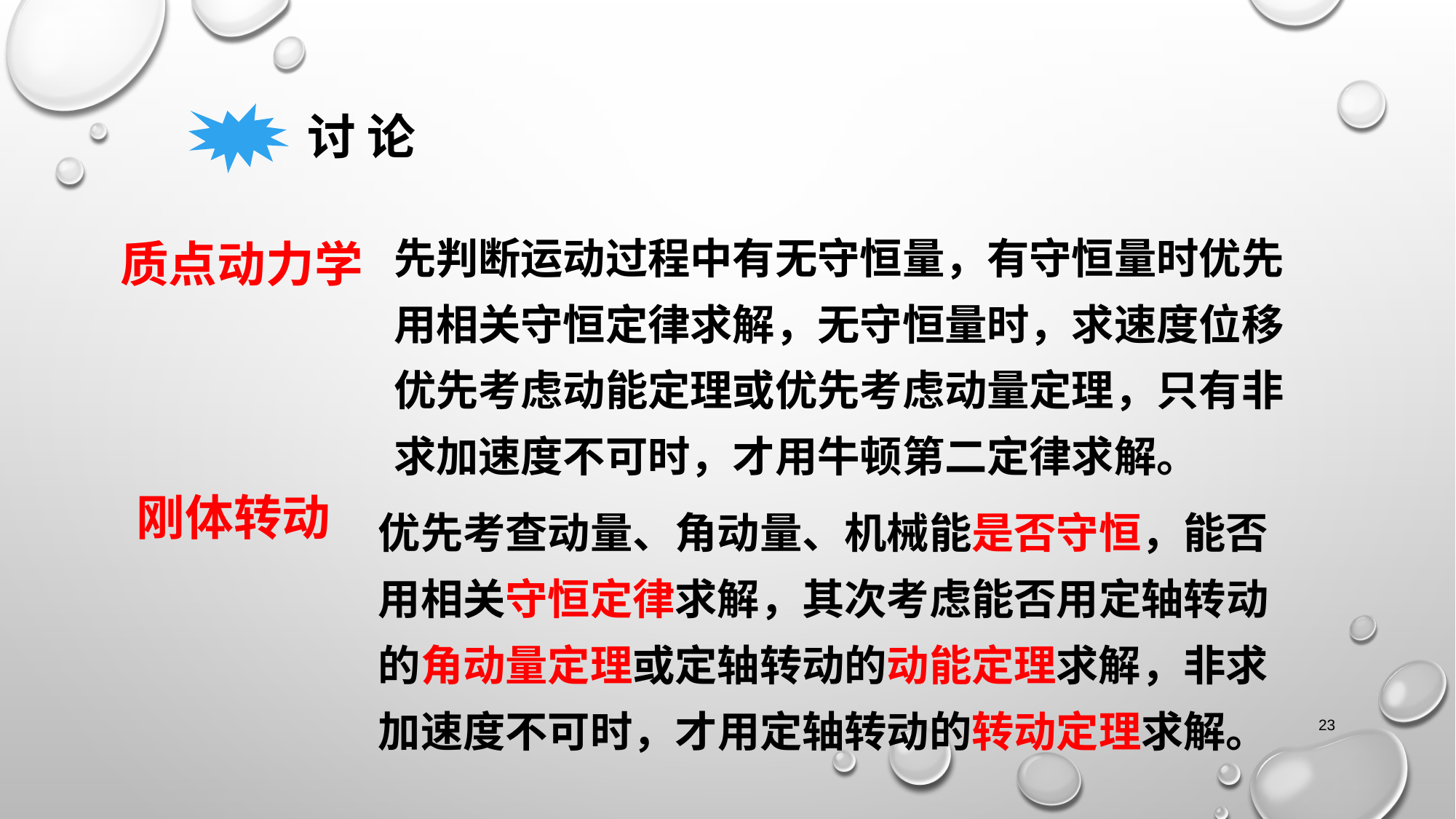

讨 论

质点动力学
先判断运动过程中有无守恒量，有守恒量时优先用相关守恒定律求解，无守恒量时，求速度位移优先考虑动能定理或优先考虑动量定理，只有非求加速度不可时，才用牛顿第二定律求解。
刚体转动
优先考查动量、角动量、机械能是否守恒，能否用相关守恒定律求解，其次考虑能否用定轴转动的角动量定理或定轴转动的动能定理求解，非求加速度不可时，才用定轴转动的转动定理求解。
23